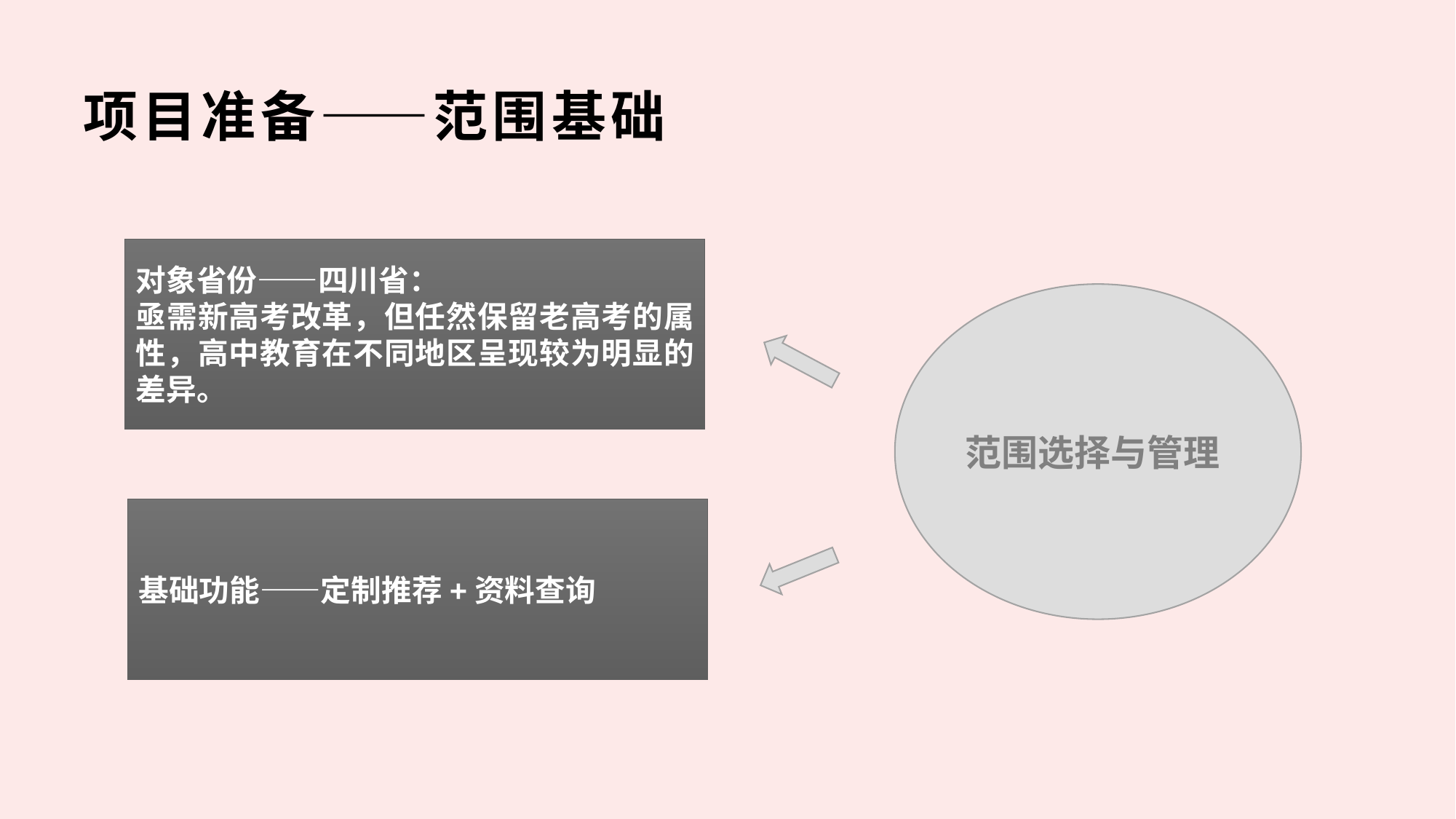

# 项目准备——范围基础
对象省份——四川省：
亟需新高考改革，但任然保留老高考的属性，高中教育在不同地区呈现较为明显的差异。
范围选择与管理

基础功能——定制推荐+资料查询